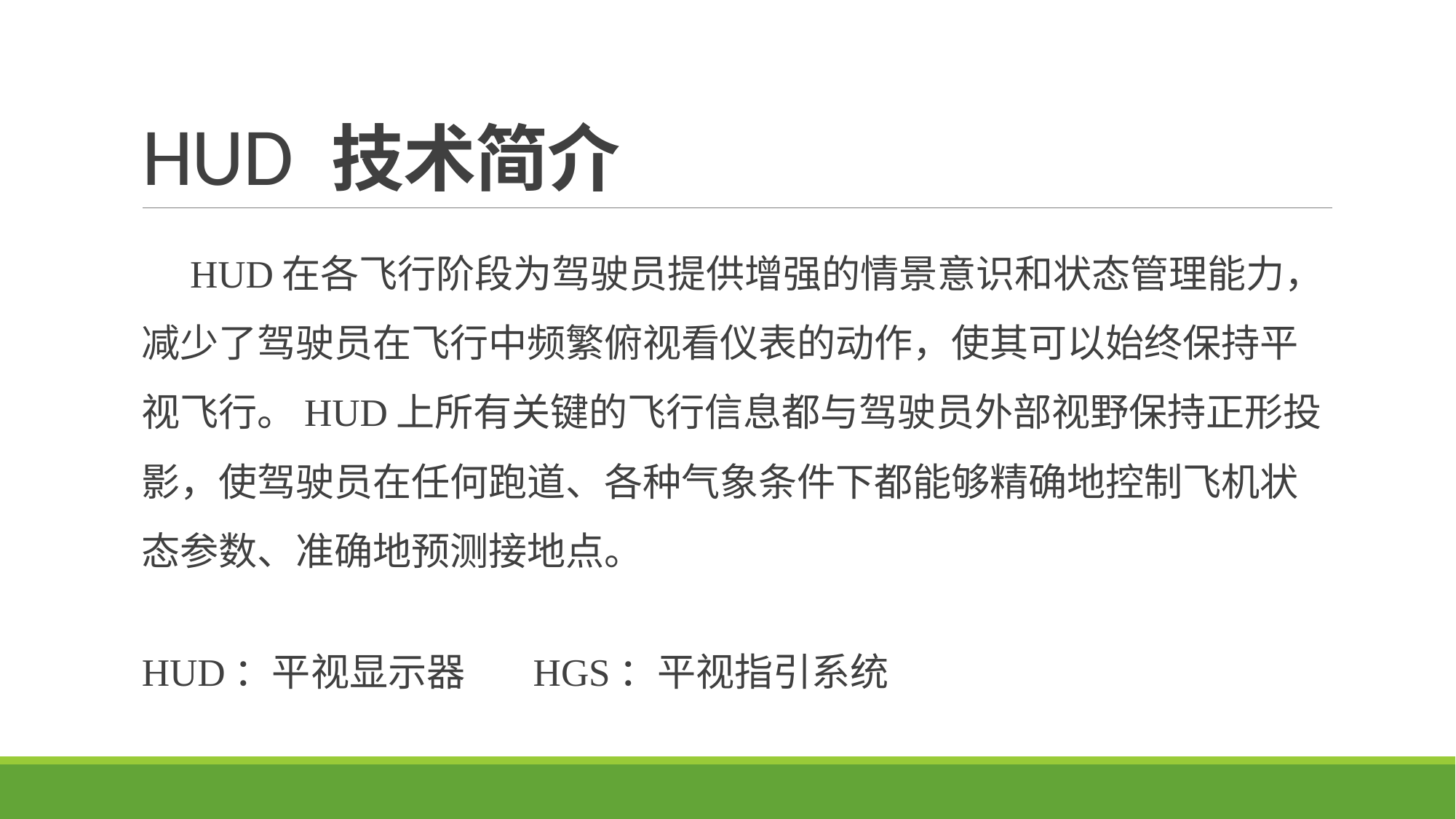

# HUD 技术简介
     HUD在各飞行阶段为驾驶员提供增强的情景意识和状态管理能力，减少了驾驶员在飞行中频繁俯视看仪表的动作，使其可以始终保持平视飞行。HUD上所有关键的飞行信息都与驾驶员外部视野保持正形投影，使驾驶员在任何跑道、各种气象条件下都能够精确地控制飞机状态参数、准确地预测接地点。

HUD：平视显示器       HGS：平视指引系统